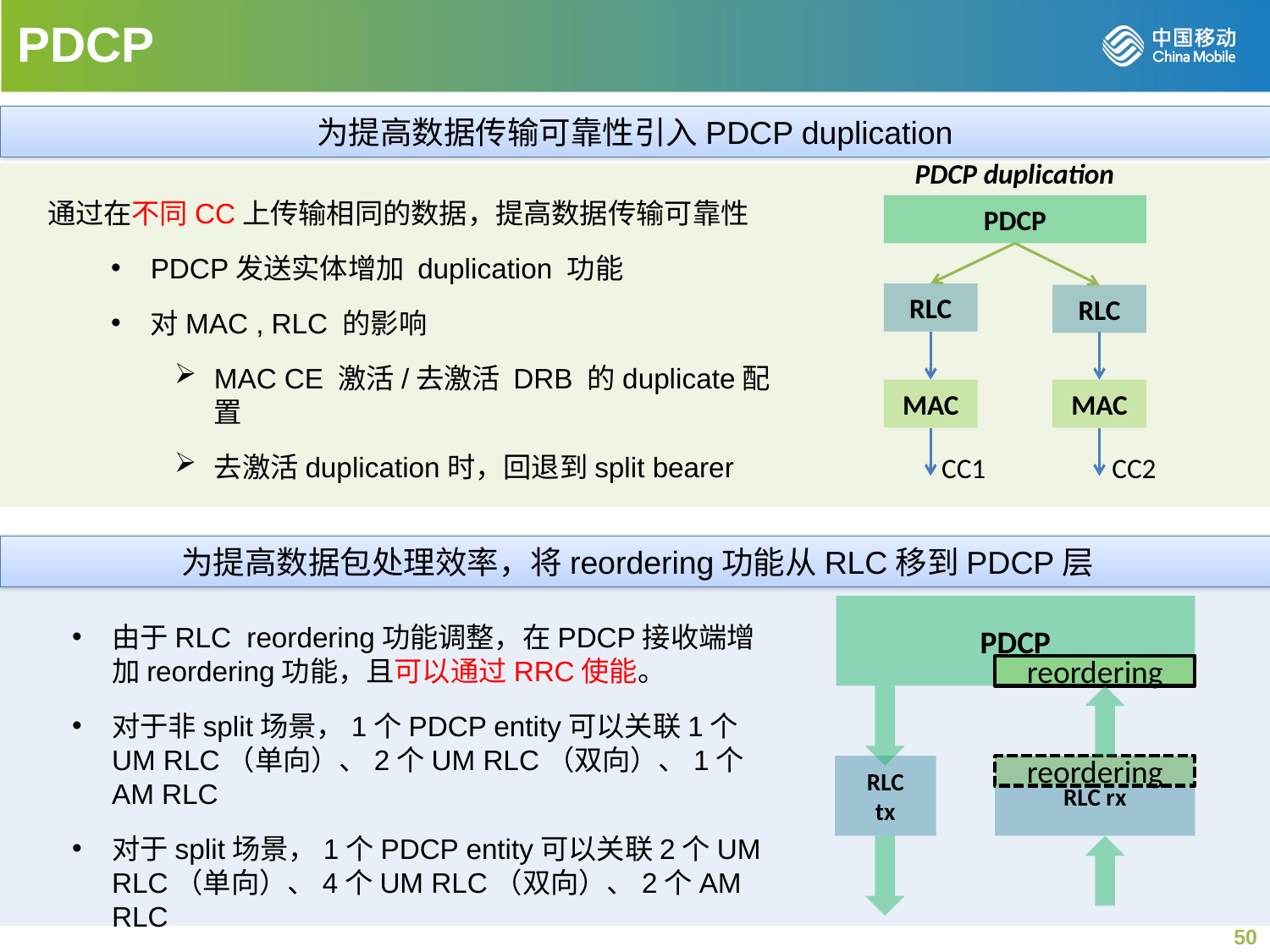

PDCP
为提高数据传输可靠性引入PDCP duplication
PDCP duplication
PDCP
RLC
RLC
MAC
MAC
CC1
CC2

通过在不同CC上传输相同的数据，提高数据传输可靠性
PDCP发送实体增加 duplication 功能
对MAC , RLC 的影响
MAC CE 激活/去激活 DRB 的duplicate配置
去激活duplication时，回退到split bearer
为提高数据包处理效率，将reordering功能从RLC移到PDCP层

PDCP
由于RLC  reordering功能调整，在PDCP接收端增加reordering功能，且可以通过RRC使能。
对于非split场景，1个PDCP entity可以关联1个UM RLC（单向）、2个UM RLC（双向）、1个AM RLC
对于split场景，1个PDCP entity可以关联2个UM RLC（单向）、4个UM RLC（双向）、2个AM RLC
reordering

RLC
tx
RLC rx
reordering